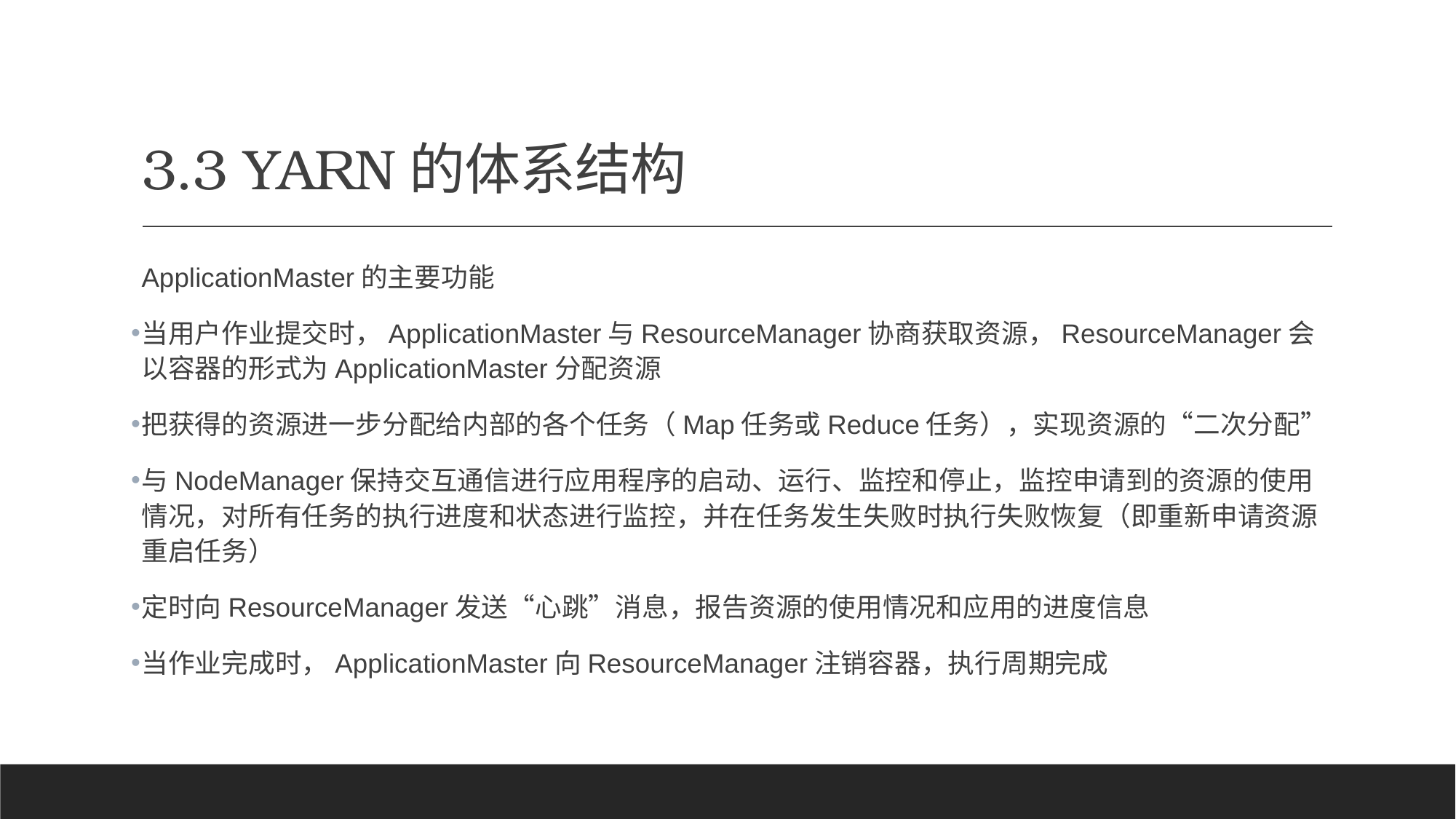

# 3.3 YARN的体系结构
ApplicationMaster的主要功能
当用户作业提交时，ApplicationMaster与ResourceManager协商获取资源，ResourceManager会以容器的形式为ApplicationMaster分配资源
把获得的资源进一步分配给内部的各个任务（Map任务或Reduce任务），实现资源的“二次分配”
与NodeManager保持交互通信进行应用程序的启动、运行、监控和停止，监控申请到的资源的使用情况，对所有任务的执行进度和状态进行监控，并在任务发生失败时执行失败恢复（即重新申请资源重启任务）
定时向ResourceManager发送“心跳”消息，报告资源的使用情况和应用的进度信息
当作业完成时，ApplicationMaster向ResourceManager注销容器，执行周期完成